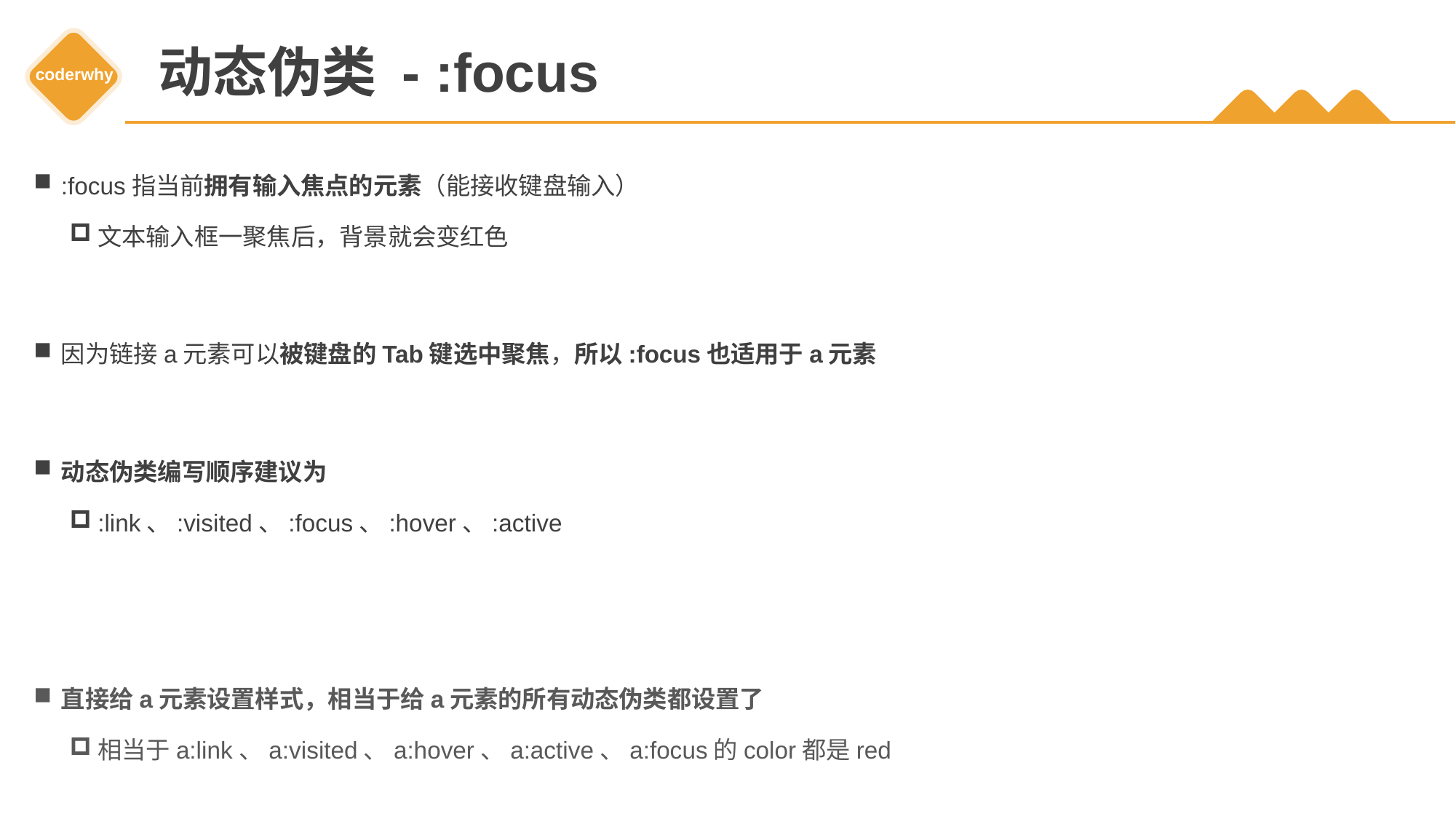

# 动态伪类 - :focus
:focus指当前拥有输入焦点的元素（能接收键盘输入）
文本输入框一聚焦后，背景就会变红色

因为链接a元素可以被键盘的Tab键选中聚焦，所以:focus也适用于a元素

动态伪类编写顺序建议为
:link、:visited、:focus、:hover、:active

直接给a元素设置样式，相当于给a元素的所有动态伪类都设置了
相当于a:link、a:visited、a:hover、a:active、a:focus的color都是red